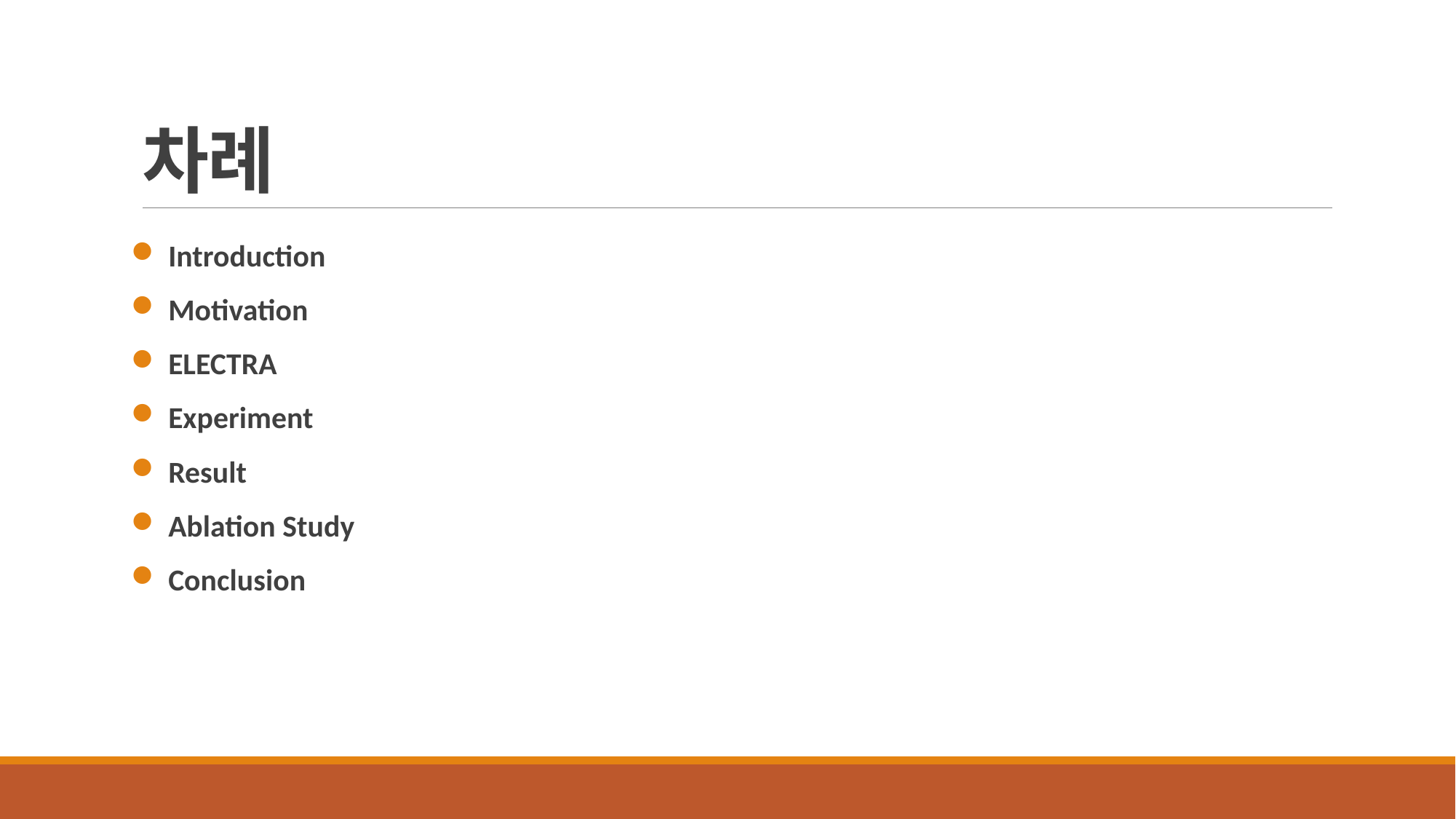

# 차례
 Introduction
 Motivation
 ELECTRA
 Experiment
 Result
 Ablation Study
 Conclusion